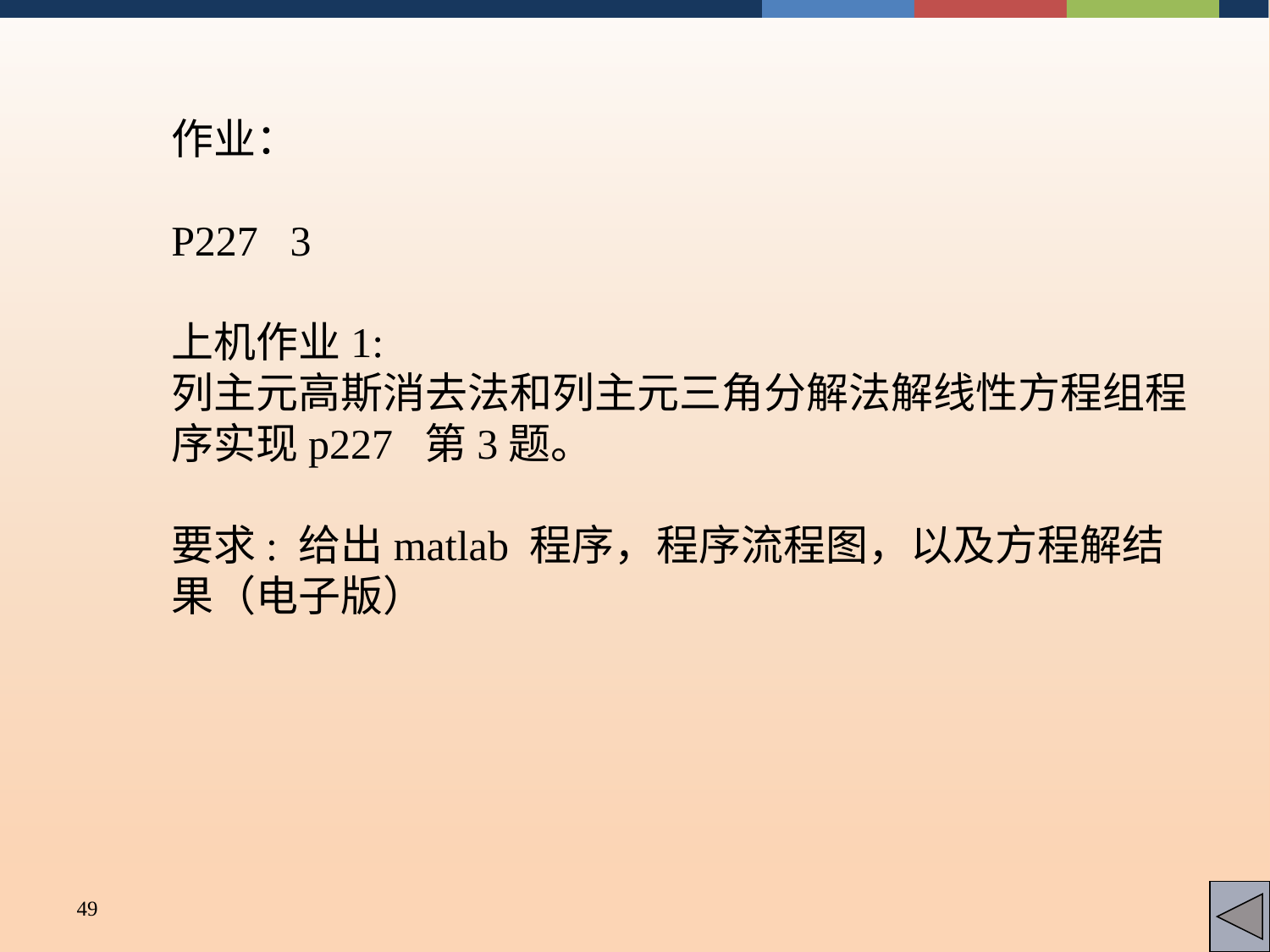

作业：

P227   3

上机作业1:
列主元高斯消去法和列主元三角分解法解线性方程组程序实现p227  第3题。

要求: 给出matlab 程序，程序流程图，以及方程解结果（电子版）

49